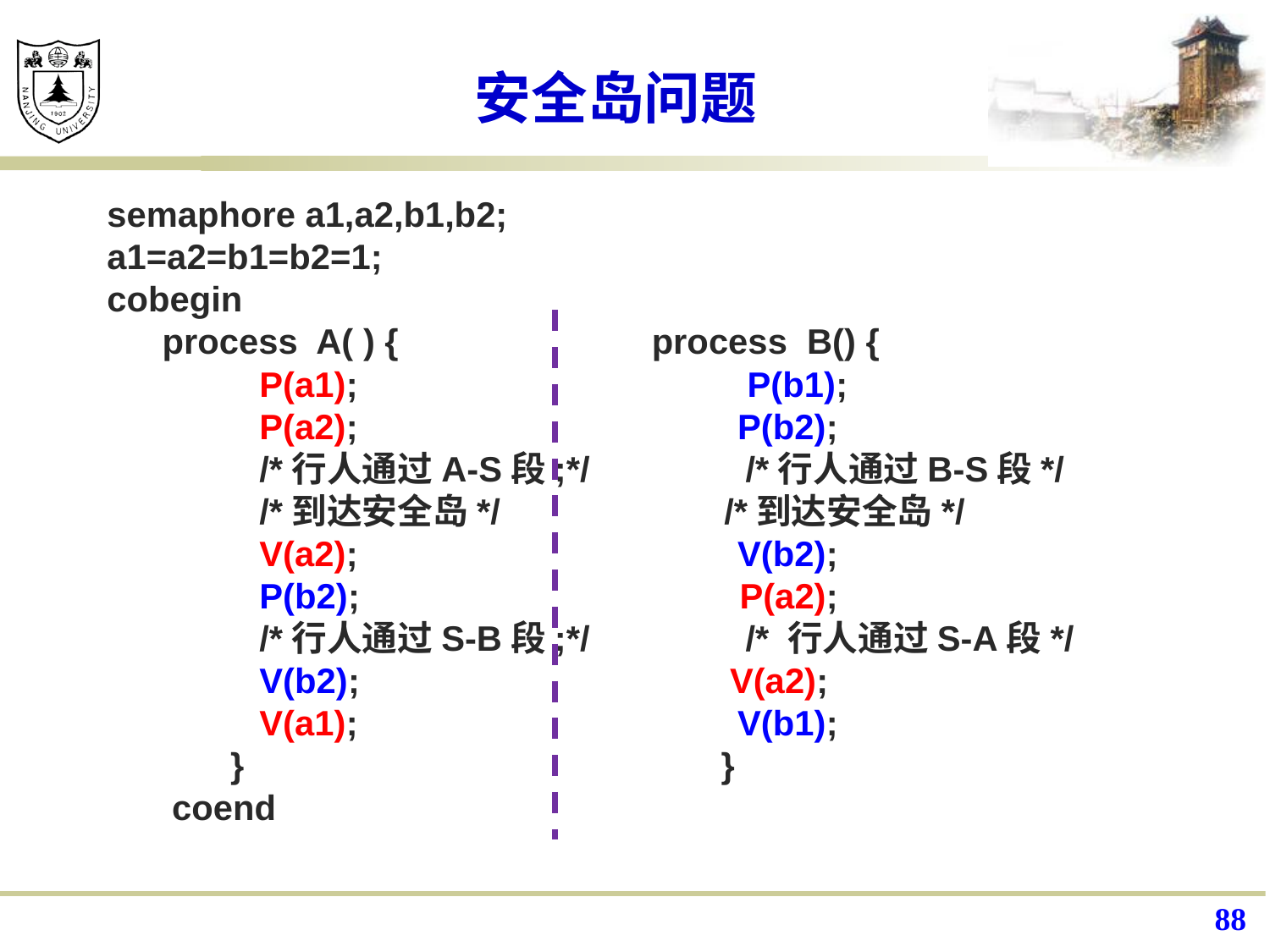

# 安全岛问题
 semaphore a1,a2,b1,b2;
 a1=a2=b1=b2=1;
 cobegin
process  A( ) {                          process  B() {
          P(a1);                                        P(b1);
          P(a2);                                       P(b2);
          /*行人通过A-S段;*/                /*行人通过B-S段*/
          /*到达安全岛*/                       /*到达安全岛*/
          V(a2);                                       V(b2);
          P(b2);                                       P(a2);
          /*行人通过S-B段;*/                /* 行人通过S-A段*/
          V(b2);                                      V(a2);
          V(a1);                                       V(b1);
       }                                                 }
 coend
88